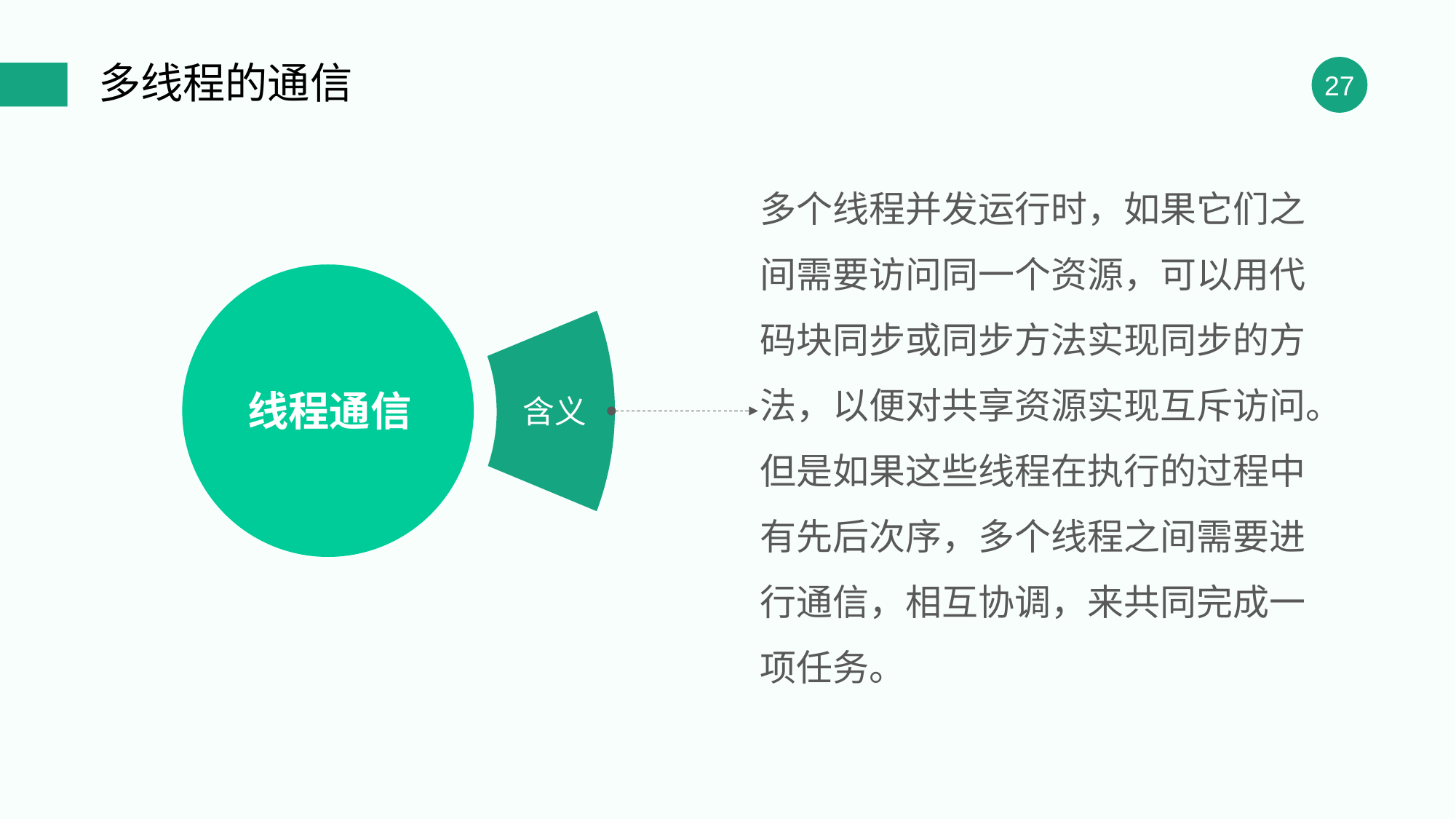

多线程的通信
多个线程并发运行时，如果它们之间需要访问同一个资源，可以用代码块同步或同步方法实现同步的方法，以便对共享资源实现互斥访问。但是如果这些线程在执行的过程中有先后次序，多个线程之间需要进行通信，相互协调，来共同完成一项任务。

线程通信
含义